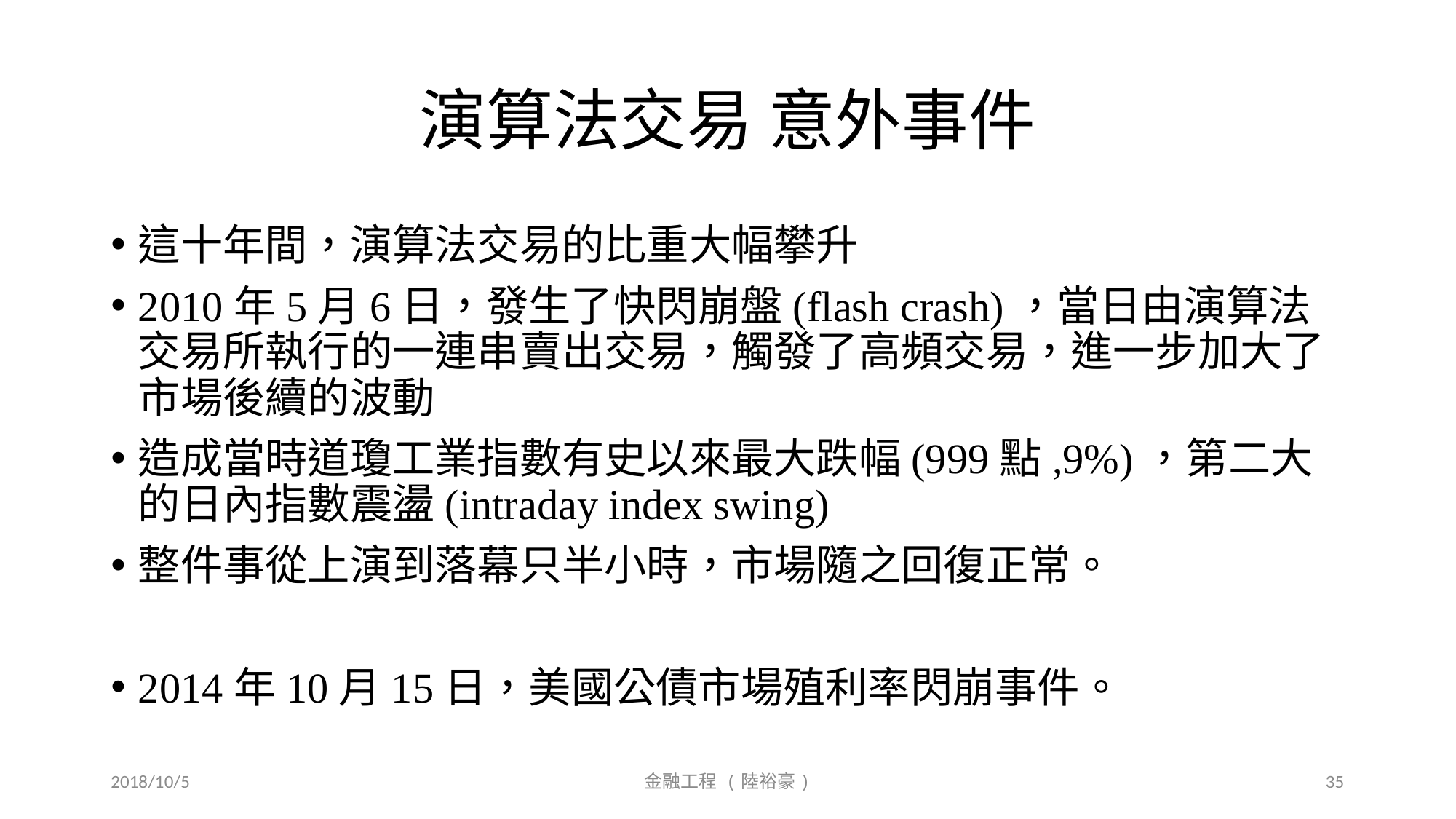

# 演算法交易 意外事件
這十年間，演算法交易的比重大幅攀升
2010年5月6日，發生了快閃崩盤(flash crash)，當日由演算法交易所執行的一連串賣出交易，觸發了高頻交易，進一步加大了市場後續的波動
造成當時道瓊工業指數有史以來最大跌幅(999點,9%)，第二大的日內指數震盪(intraday index swing)
整件事從上演到落幕只半小時，市場隨之回復正常。

2014年10月15日，美國公債市場殖利率閃崩事件。
2018/10/5
金融工程 (陸裕豪)
35